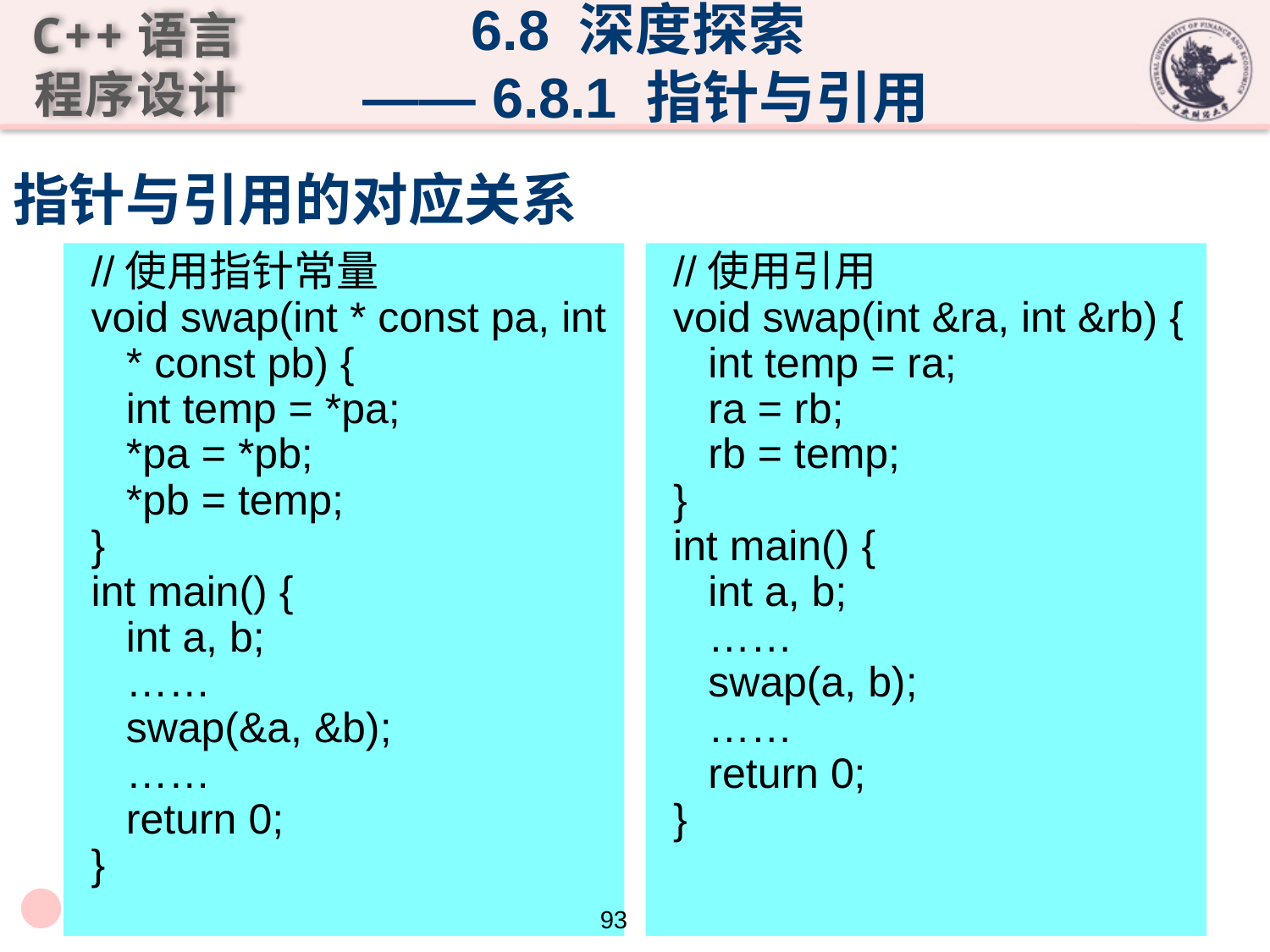

6.8 深度探索
 —— 6.8.1 指针与引用
# 指针与引用的对应关系
//使用指针常量
void swap(int * const pa, int * const pb) {
	int temp = *pa;
	*pa = *pb;
	*pb = temp;
}
int main() {
	int a, b;
	……
	swap(&a, &b);
	……
	return 0;
}

//使用引用
void swap(int &ra, int &rb) {
	int temp = ra;
	ra = rb;
	rb = temp;
}
int main() {
	int a, b;
	……
	swap(a, b);
	……
	return 0;
}
93